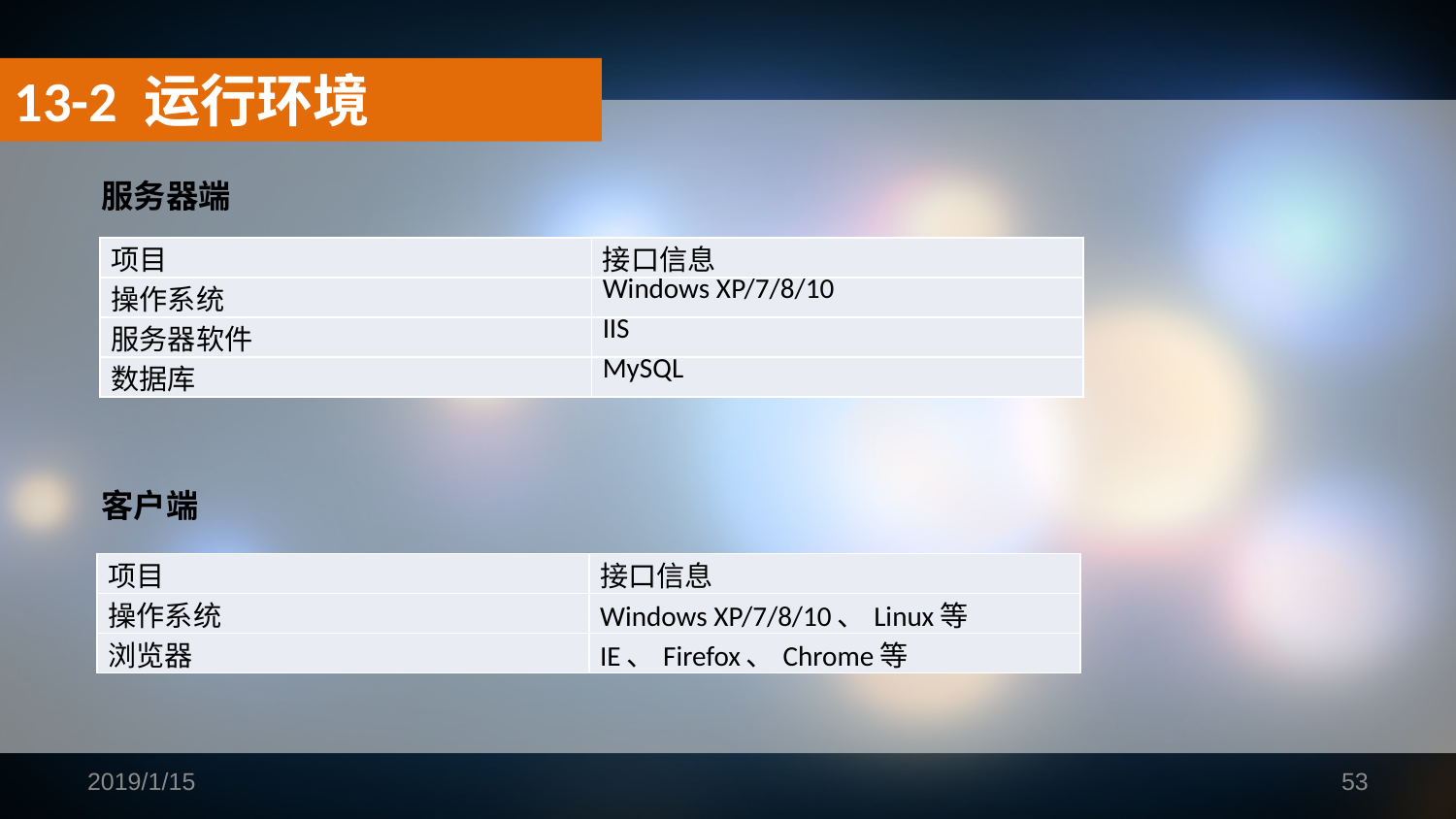

13-2 运行环境

服务器端
| 项目 | 接口信息 |
| --- | --- |
| 操作系统 | Windows XP/7/8/10 |
| 服务器软件 | IIS |
| 数据库 | MySQL |
客户端
| 项目 | 接口信息 |
| --- | --- |
| 操作系统 | Windows XP/7/8/10、Linux等 |
| 浏览器 | IE、Firefox、Chrome等 |
2019/1/15
53